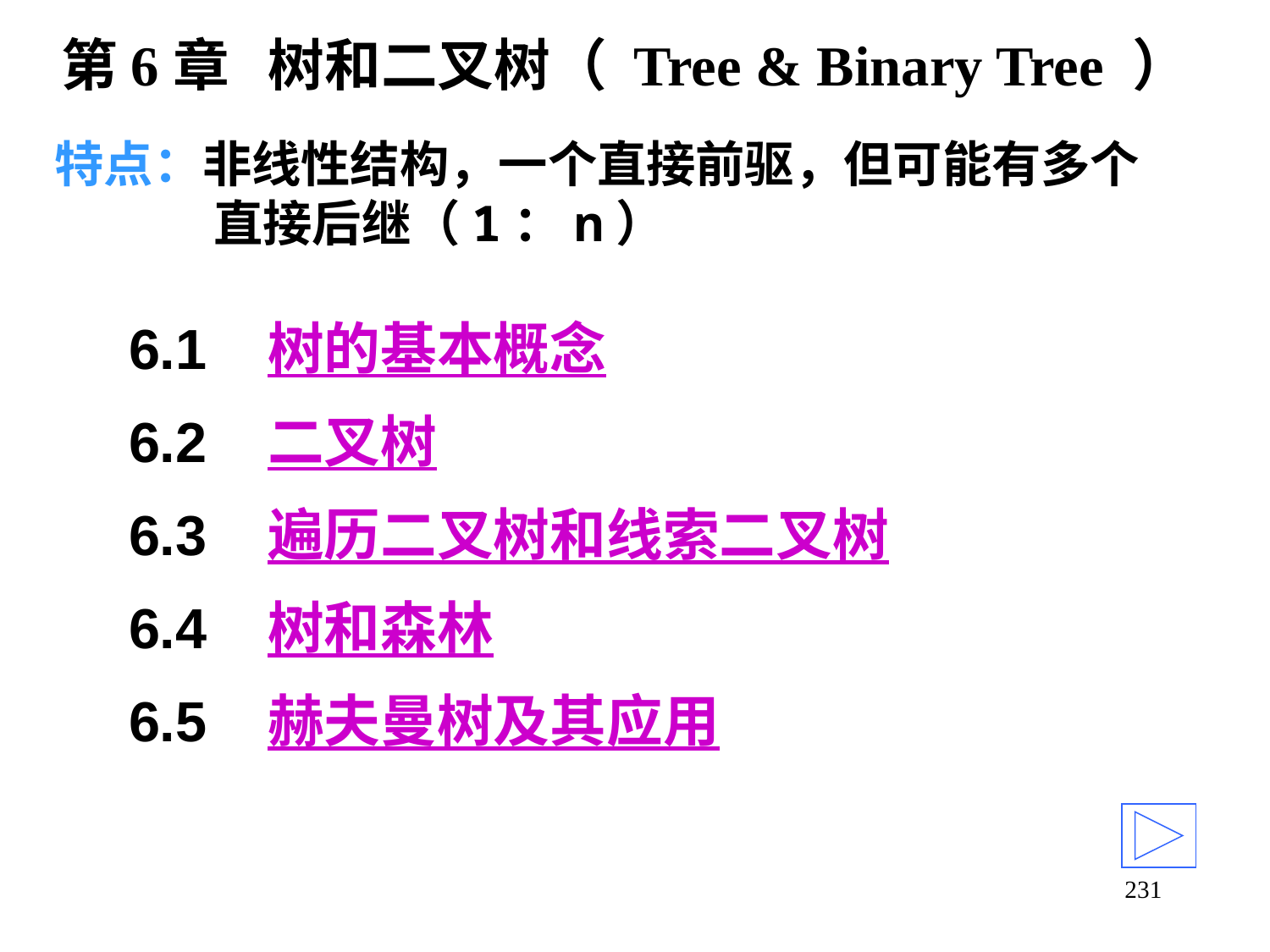

# 第6章   树和二叉树（ Tree & Binary Tree ）
特点：非线性结构，一个直接前驱，但可能有多个直接后继（1：n）
6.1   树的基本概念
6.2   二叉树
6.3   遍历二叉树和线索二叉树
6.4   树和森林
6.5   赫夫曼树及其应用

231